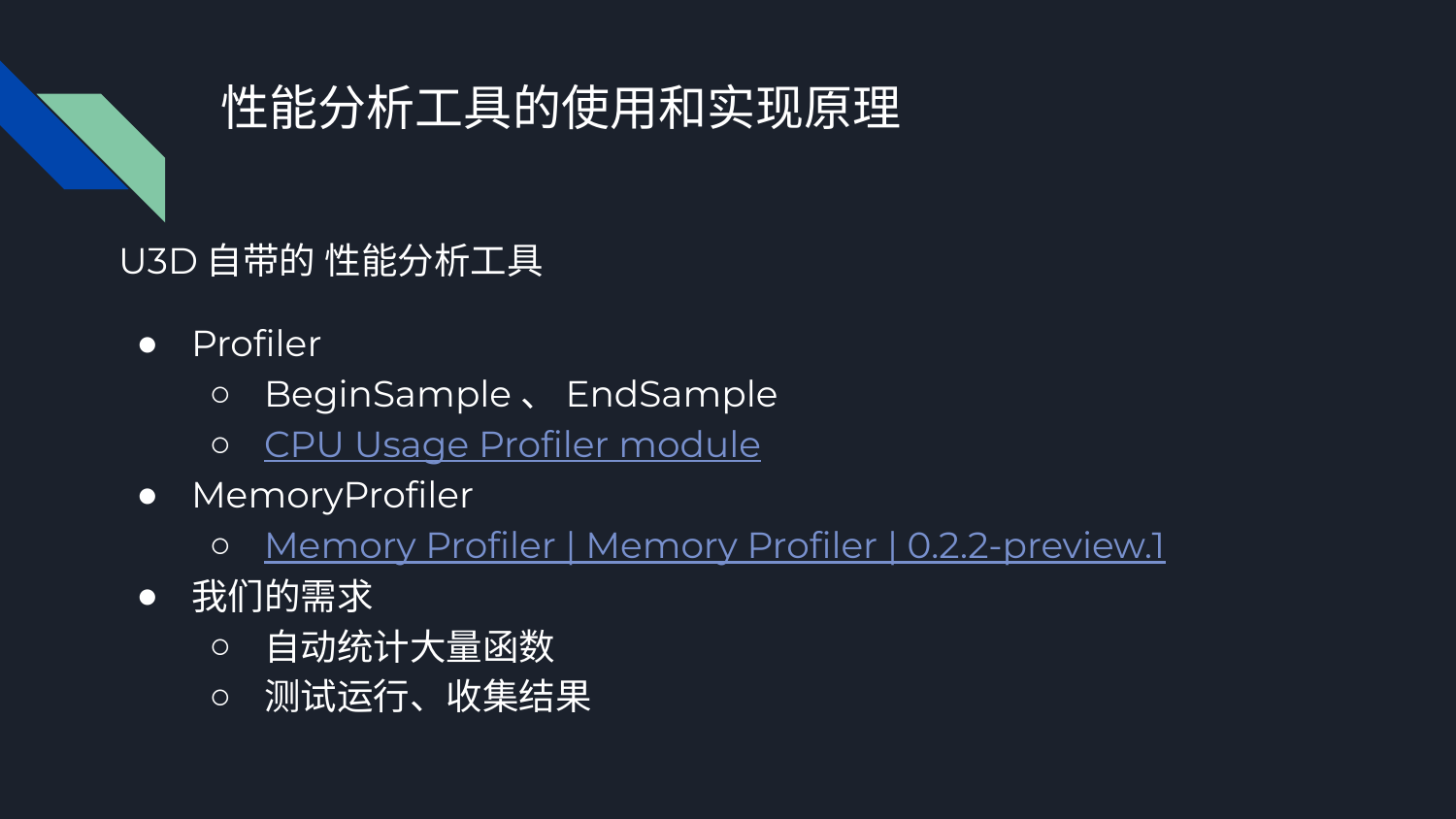

# 性能分析工具的使用和实现原理
U3D自带的 性能分析工具
Profiler
BeginSample、EndSample
CPU Usage Profiler module
MemoryProfiler
Memory Profiler | Memory Profiler | 0.2.2-preview.1
我们的需求
自动统计大量函数
测试运行、收集结果